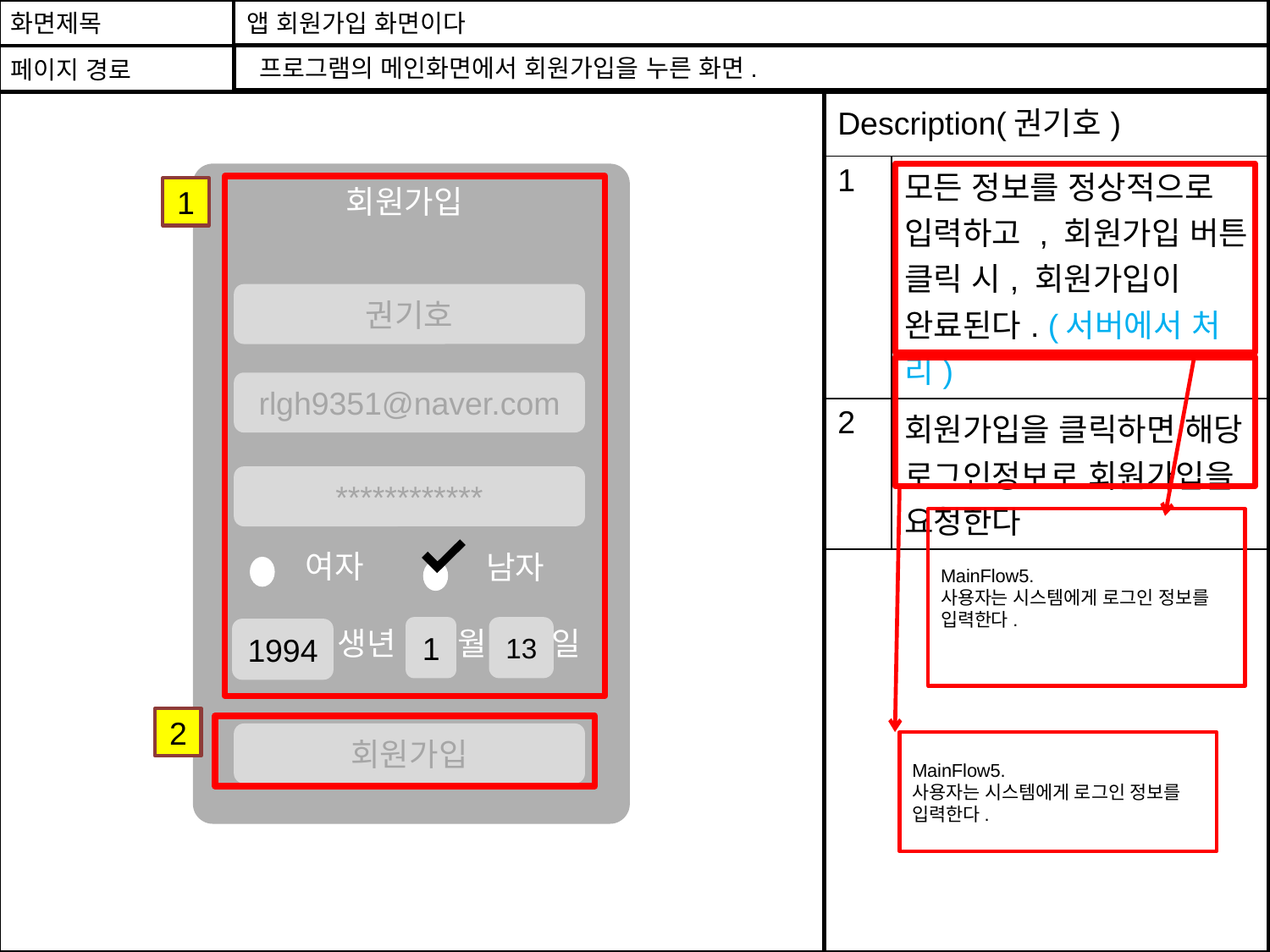

앱 회원가입 화면이다

화면제목

페이지 경로
 프로그램의 메인화면에서 회원가입을 누른 화면.

| Description(권기호) |  |
| --- | --- |
| 1 | 모든 정보를 정상적으로 입력하고 , 회원가입 버튼 클릭 시, 회원가입이 완료된다. (서버에서 처리) |
| 2 | 회원가입을 클릭하면 해당 로그인정보로 회원가입을 요청한다 |

회원가입
1
권기호

rlgh9351@naver.com
************
MainFlow5.
사용자는 시스템에게 로그인 정보를 입력한다.

여자
남자

1
13
생년
월
일
1994
2

회원가입
MainFlow5.
사용자는 시스템에게 로그인 정보를 입력한다.